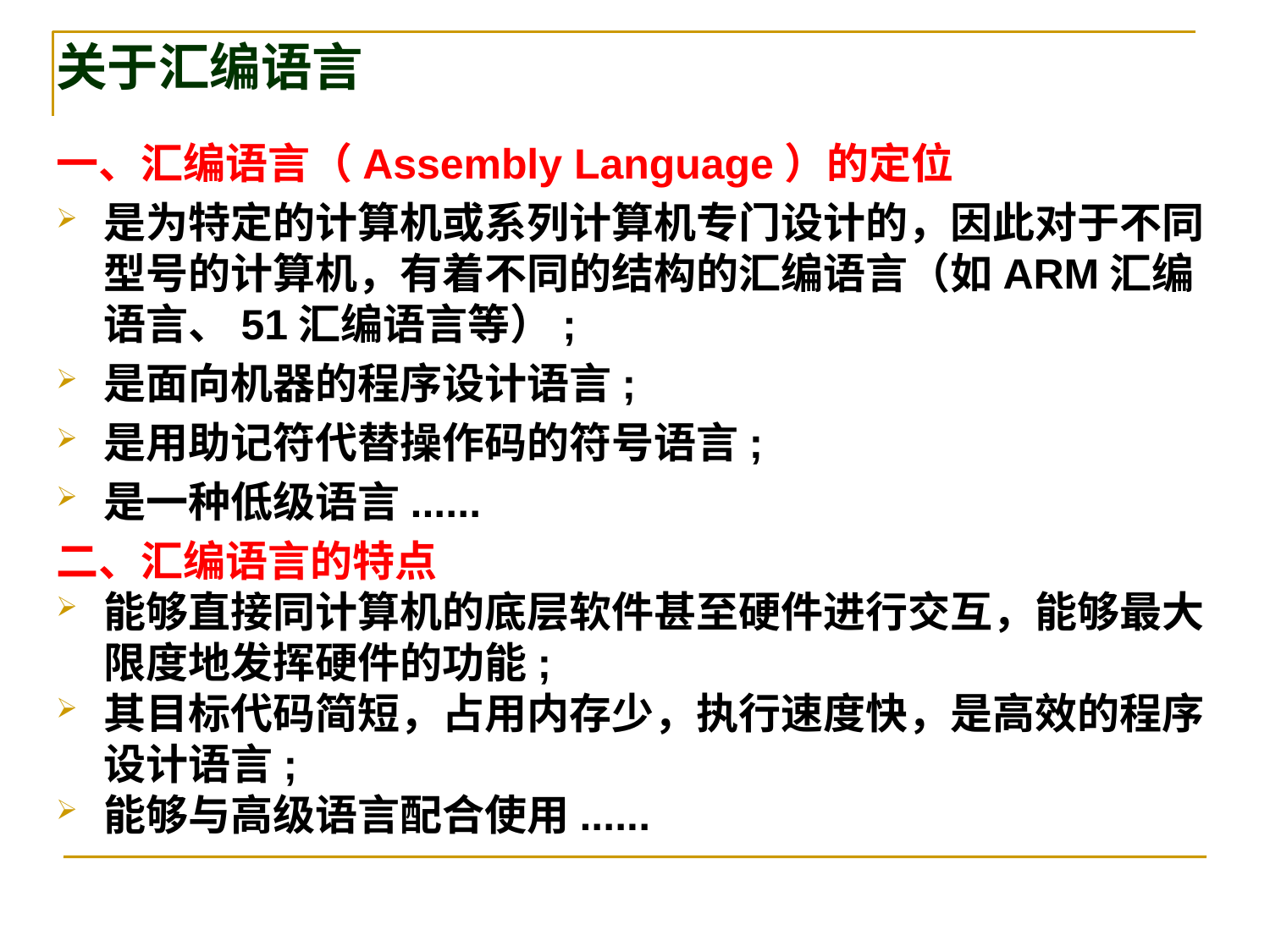

# 关于汇编语言
一、汇编语言（Assembly Language）的定位
是为特定的计算机或系列计算机专门设计的，因此对于不同型号的计算机，有着不同的结构的汇编语言（如ARM汇编语言、51汇编语言等）;
是面向机器的程序设计语言;
是用助记符代替操作码的符号语言;
是一种低级语言......
二、汇编语言的特点
能够直接同计算机的底层软件甚至硬件进行交互，能够最大限度地发挥硬件的功能;
其目标代码简短，占用内存少，执行速度快，是高效的程序设计语言;
能够与高级语言配合使用......